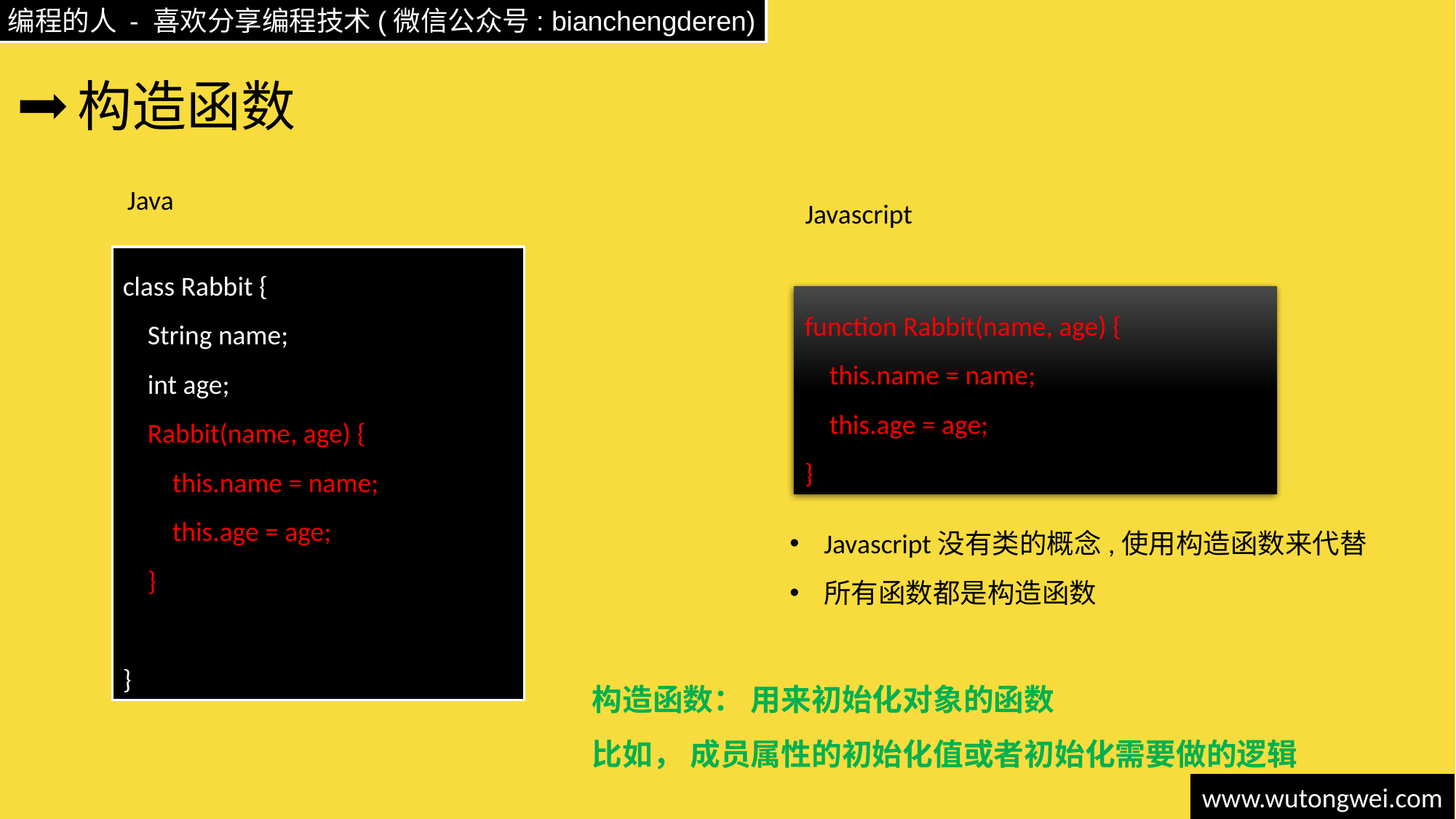

# 构造函数
Java
Javascript
class Rabbit {
    String name;
    int age;
    Rabbit(name, age) {
        this.name = name;
        this.age = age;
    }

}
function Rabbit(name, age) {
    this.name = name;
    this.age = age;
}
Javascript没有类的概念,使用构造函数来代替
所有函数都是构造函数
构造函数： 用来初始化对象的函数
比如， 成员属性的初始化值或者初始化需要做的逻辑